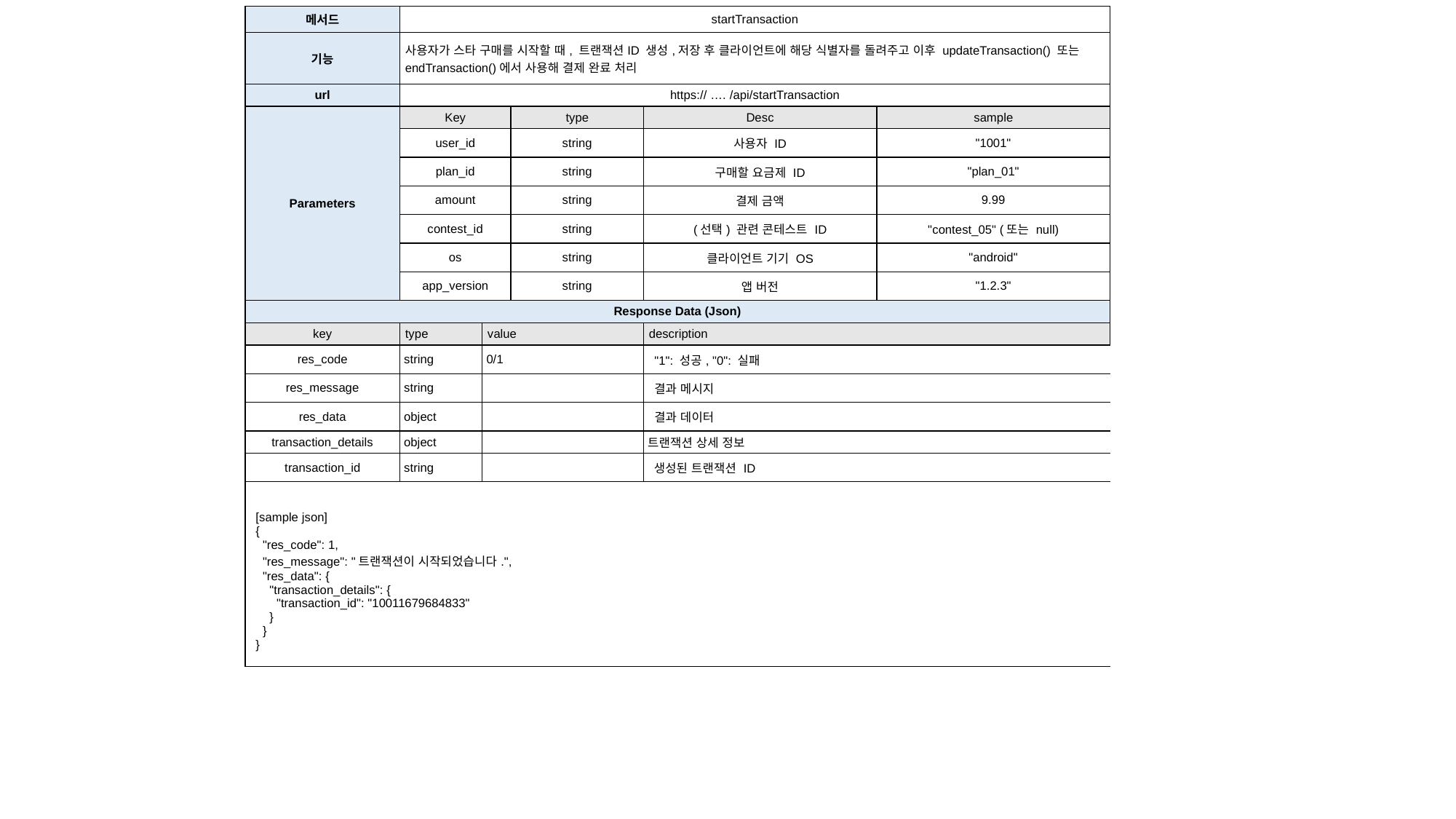

| 메서드 | startTransaction |  |  |  |  |
| --- | --- | --- | --- | --- | --- |
| 기능 | 사용자가 스타 구매를 시작할 때, 트랜잭션ID 생성,저장 후 클라이언트에 해당 식별자를 돌려주고 이후 updateTransaction() 또는 endTransaction()에서 사용해 결제 완료 처리 |  |  |  |  |
| url | https:// …. /api/startTransaction |  |  |  |  |
| Parameters | Key | type | type | Desc | sample |
|  | user\_id |  | string | 사용자 ID | "1001" |
|  | plan\_id |  | string | 구매할 요금제 ID | "plan\_01" |
|  | amount |  | string | 결제 금액 | 9.99 |
|  | contest\_id |  | string | (선택) 관련 콘테스트 ID | "contest\_05" (또는 null) |
|  | os |  | string | 클라이언트 기기 OS | "android" |
|  | app\_version |  | string | 앱 버전 | "1.2.3" |
| Response Data (Json) |  |  |  |  |  |
| key | type | value |  | description |  |
| res\_code | string | 0/1 |  | "1": 성공, "0": 실패 |  |
| res\_message | string |  |  | 결과 메시지 |  |
| res\_data | object |  |  | 결과 데이터 |  |
| transaction\_details | object |  |  | 트랜잭션 상세 정보 |  |
| transaction\_id | string |  |  | 생성된 트랜잭션 ID |  |
| [sample json] { "res\_code": 1, "res\_message": "트랜잭션이 시작되었습니다.", "res\_data": { "transaction\_details": { "transaction\_id": "10011679684833" } } } |  |  |  |  |  |